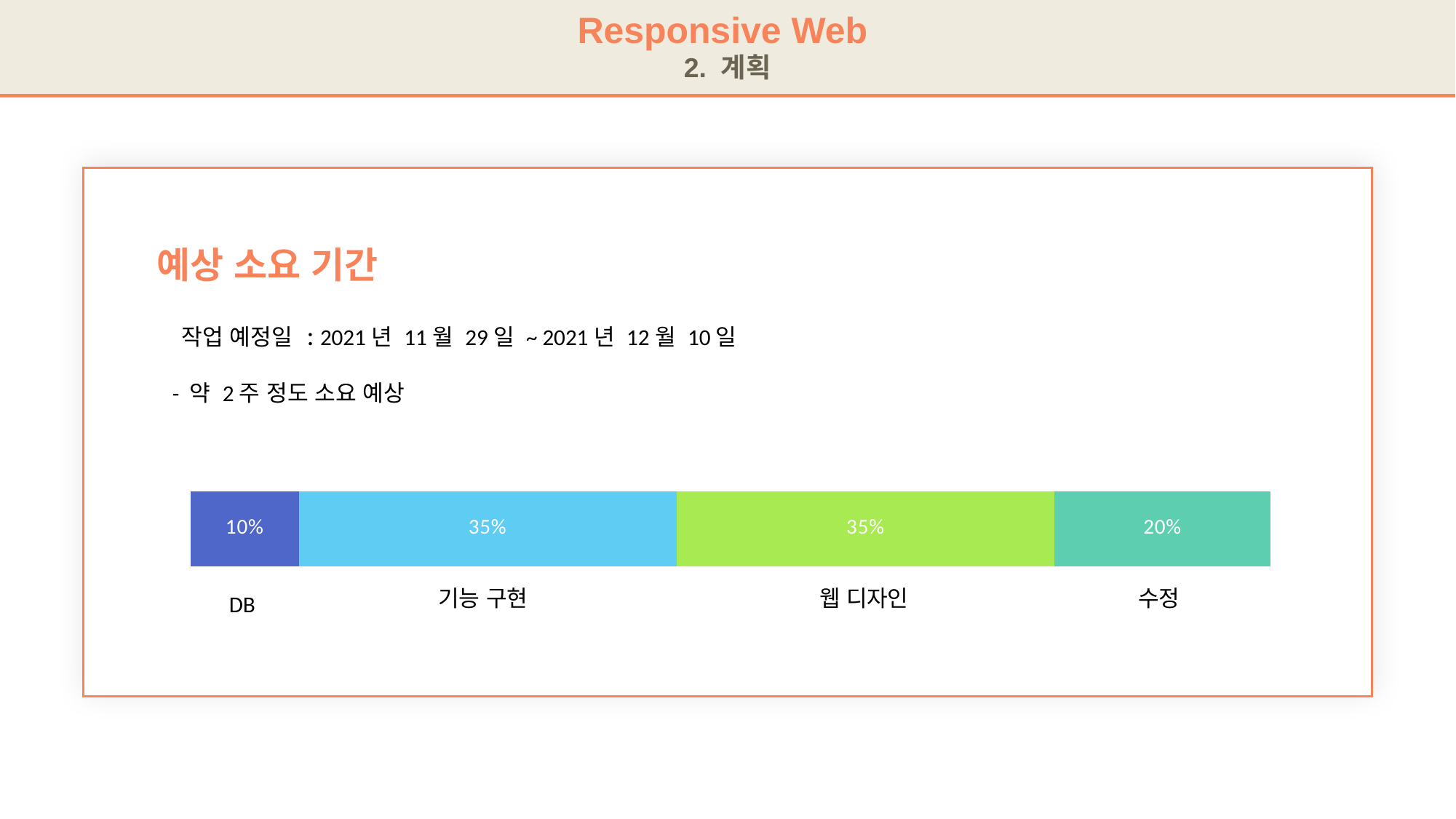

Responsive Web
2. 계획

예상 소요 기간

   작업 예정일 : 2021년 11월 29일 ~ 2021년 12월 10일

   - 약 2주 정도 소요 예상

### Chart

| Category | DB | 기능구현 | 웹디자인 | 수정 |
|---|---|---|---|---|
|  | 10.0 | 35.0 | 35.0 | 20.0 |
DB